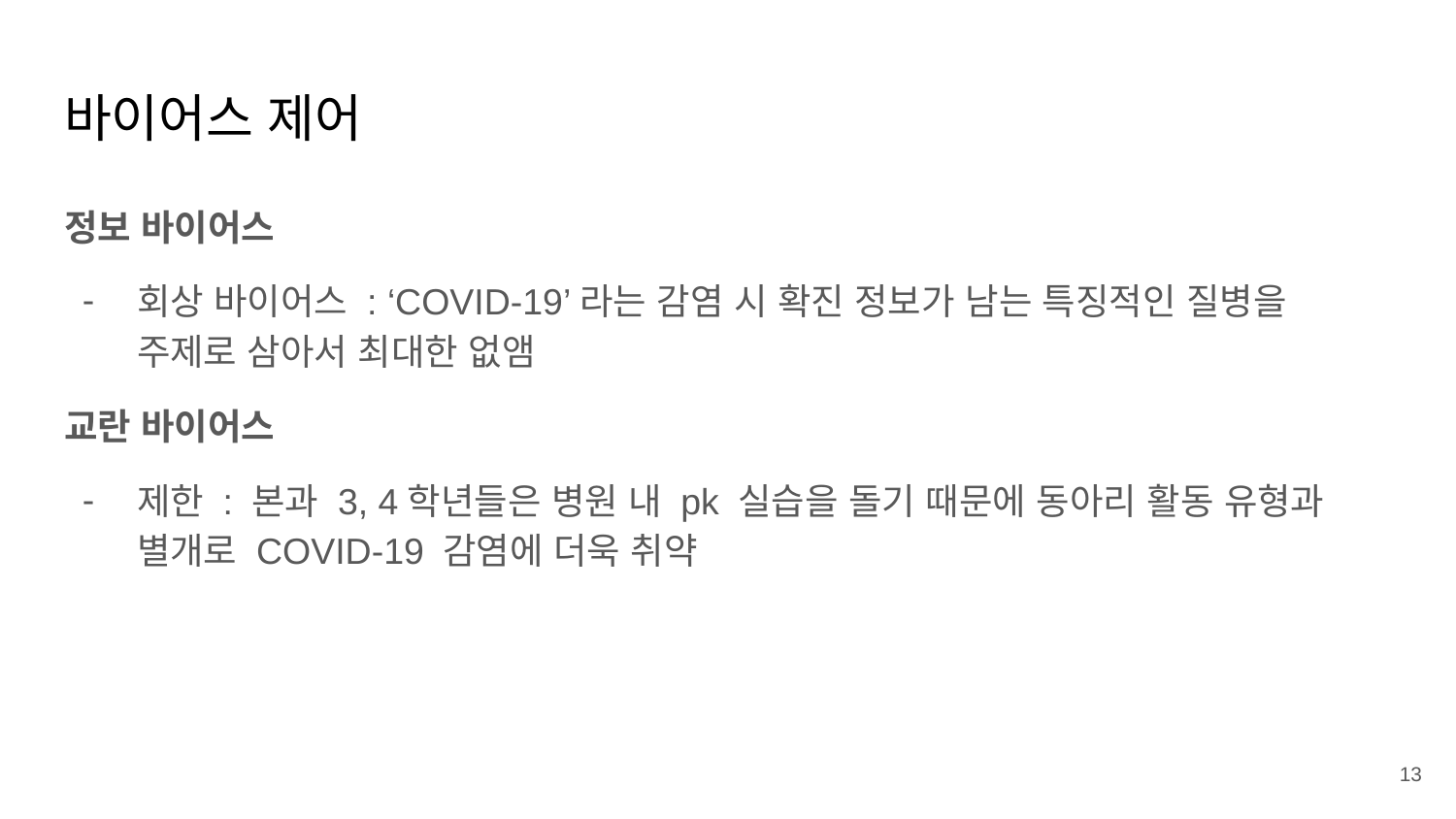

# 바이어스 제어
정보 바이어스
회상 바이어스 : ‘COVID-19’라는 감염 시 확진 정보가 남는 특징적인 질병을 주제로 삼아서 최대한 없앰
교란 바이어스
제한 : 본과 3, 4학년들은 병원 내 pk 실습을 돌기 때문에 동아리 활동 유형과 별개로 COVID-19 감염에 더욱 취약
13